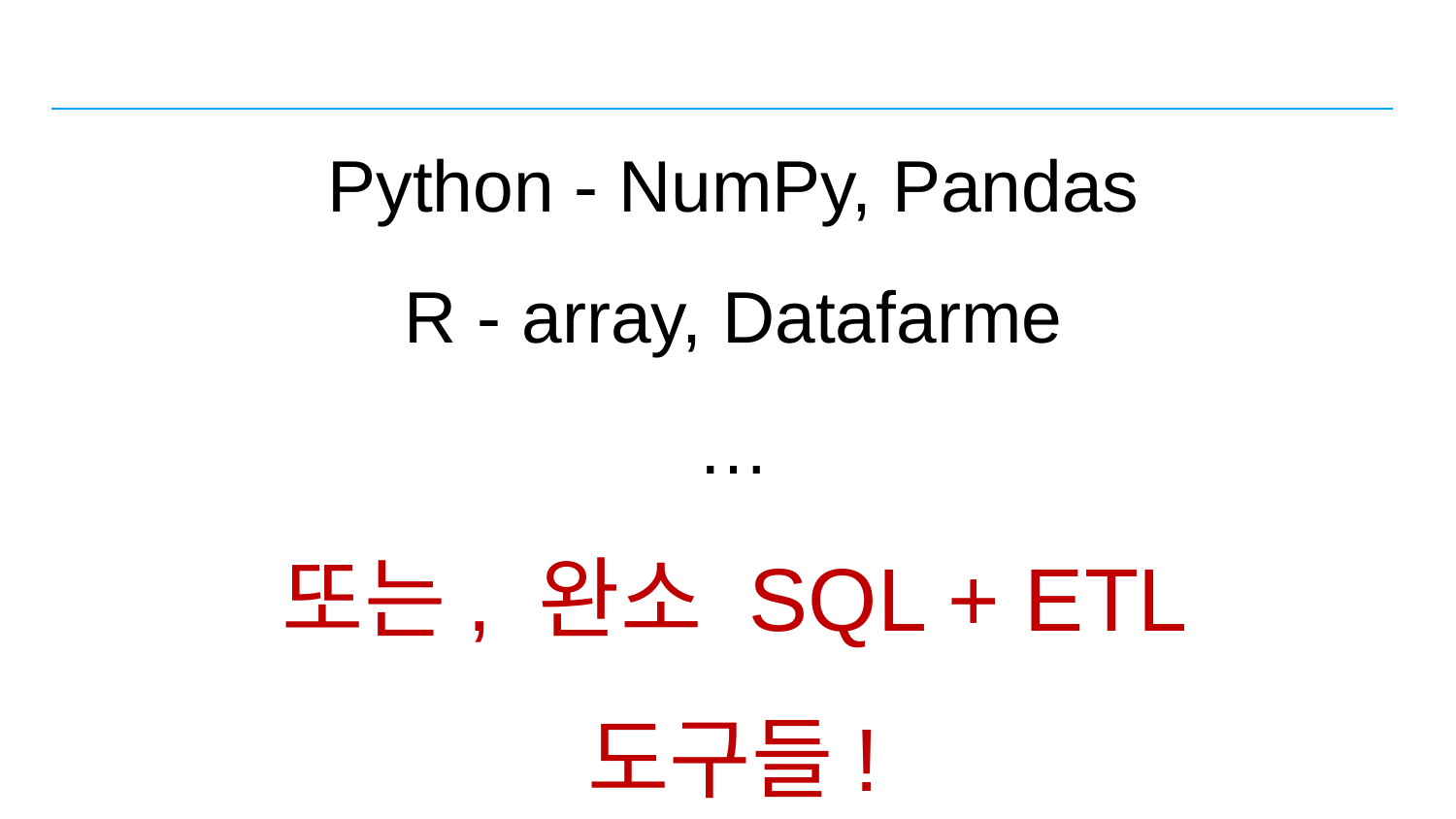

Python - NumPy, Pandas
R - array, Datafarme
…
또는, 완소 SQL + ETL 도구들!